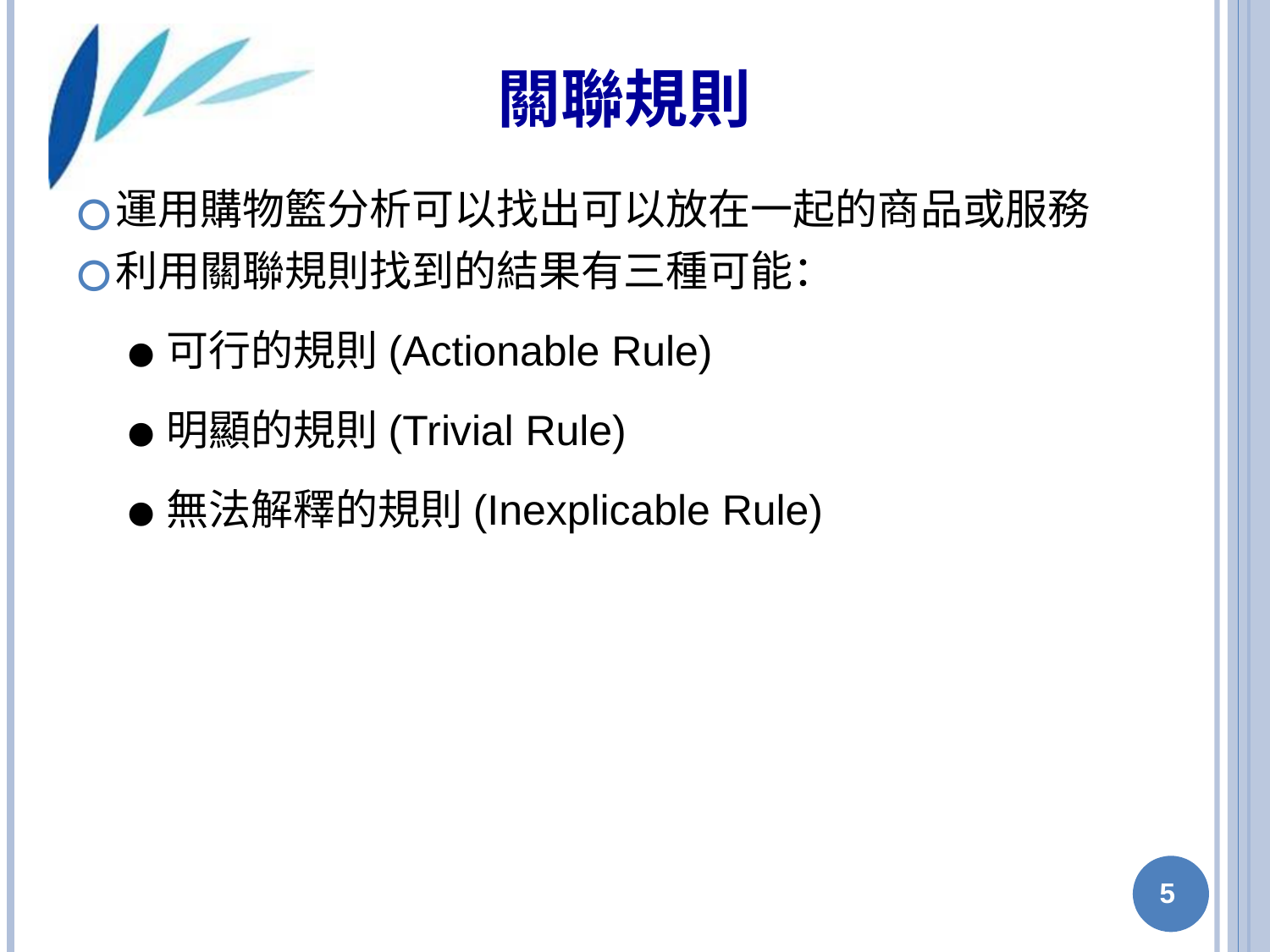

# 關聯規則
運用購物籃分析可以找出可以放在一起的商品或服務
利用關聯規則找到的結果有三種可能：
可行的規則(Actionable Rule)
明顯的規則(Trivial Rule)
無法解釋的規則(Inexplicable Rule)
5